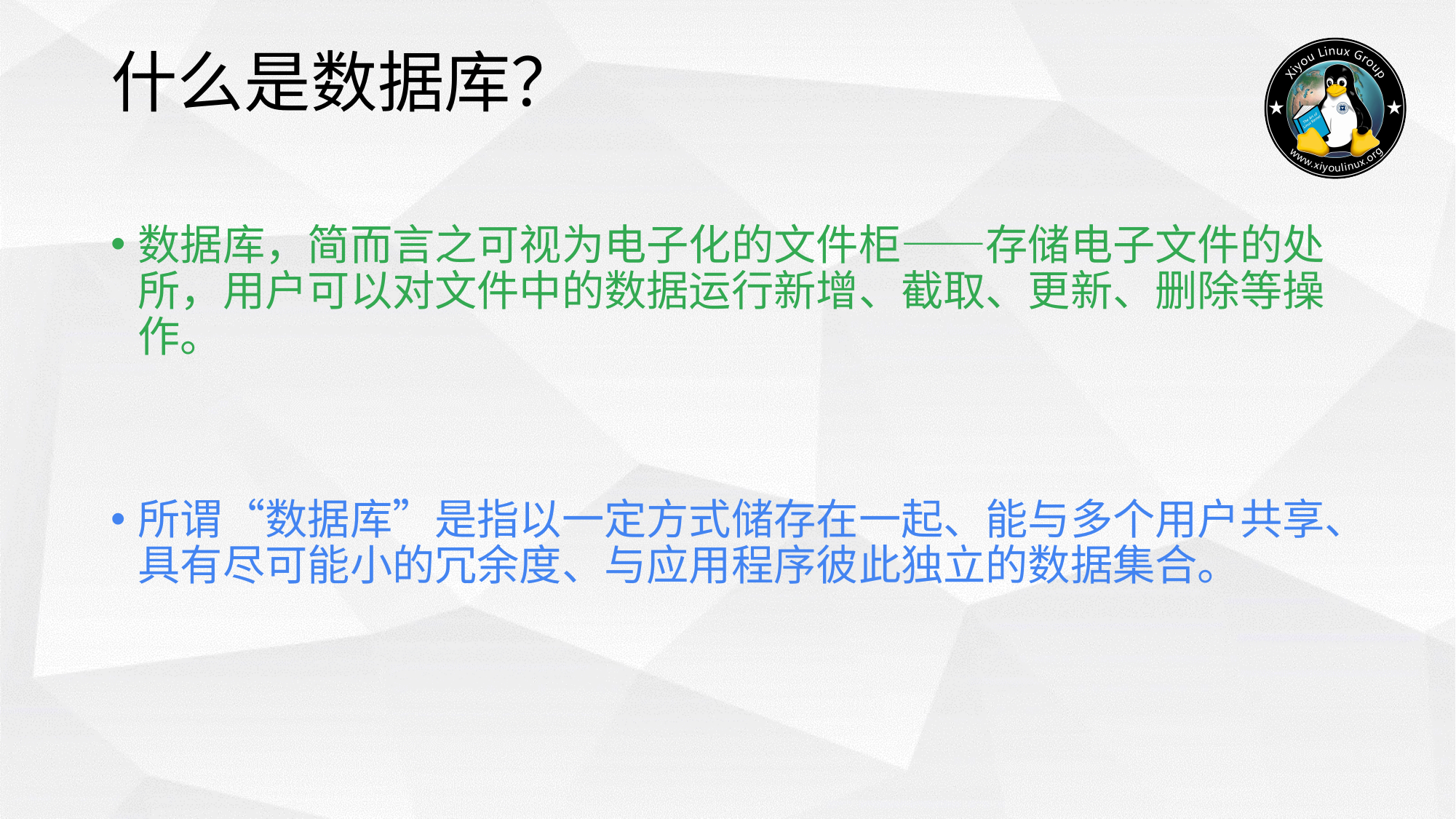

# 什么是数据库？
数据库，简而言之可视为电子化的文件柜——存储电子文件的处所，用户可以对文件中的数据运行新增、截取、更新、删除等操作。

所谓“数据库”是指以一定方式储存在一起、能与多个用户共享、具有尽可能小的冗余度、与应用程序彼此独立的数据集合。